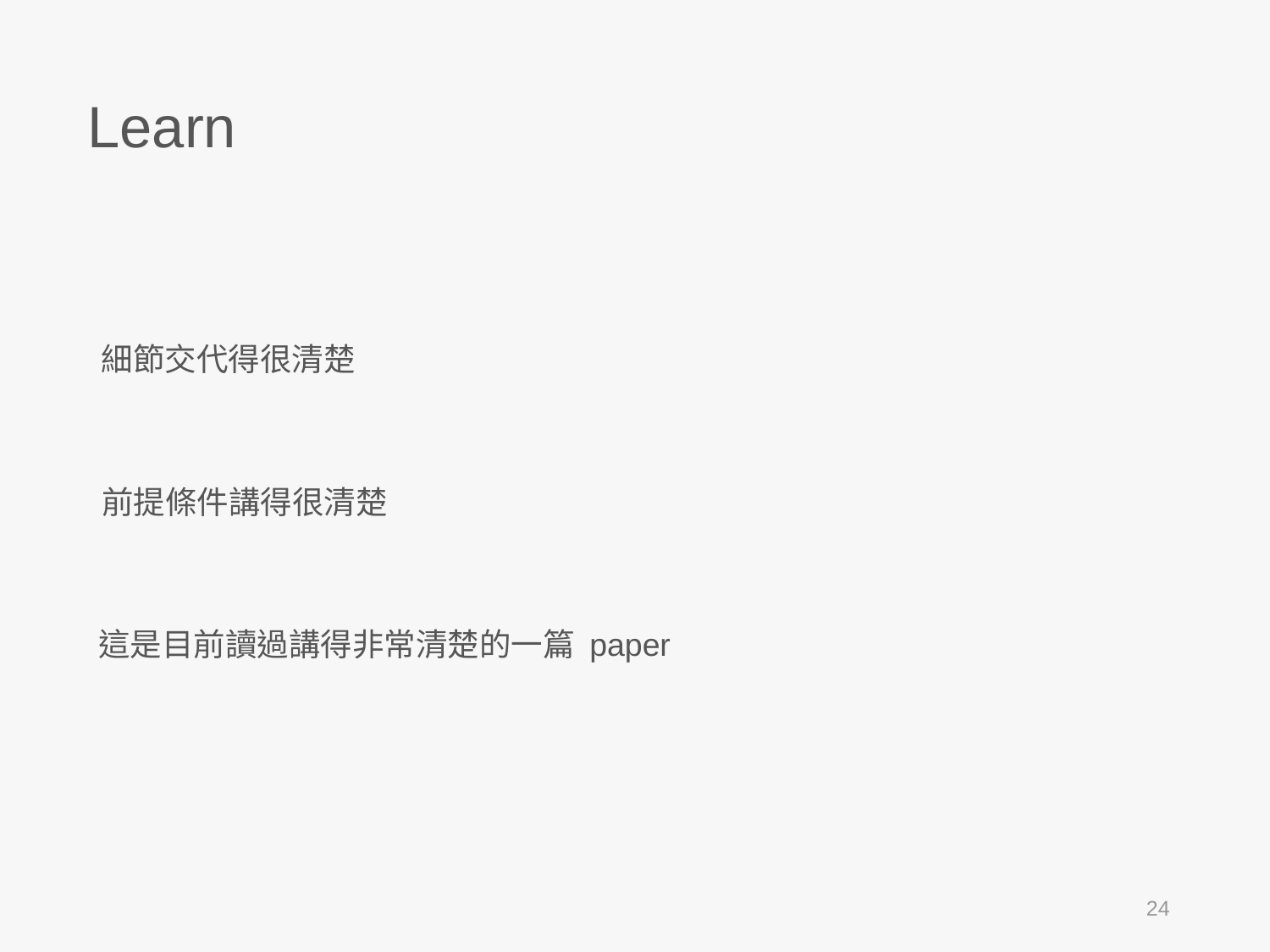

Learn
細節交代得很清楚
前提條件講得很清楚
這是目前讀過講得非常清楚的一篇 paper
24